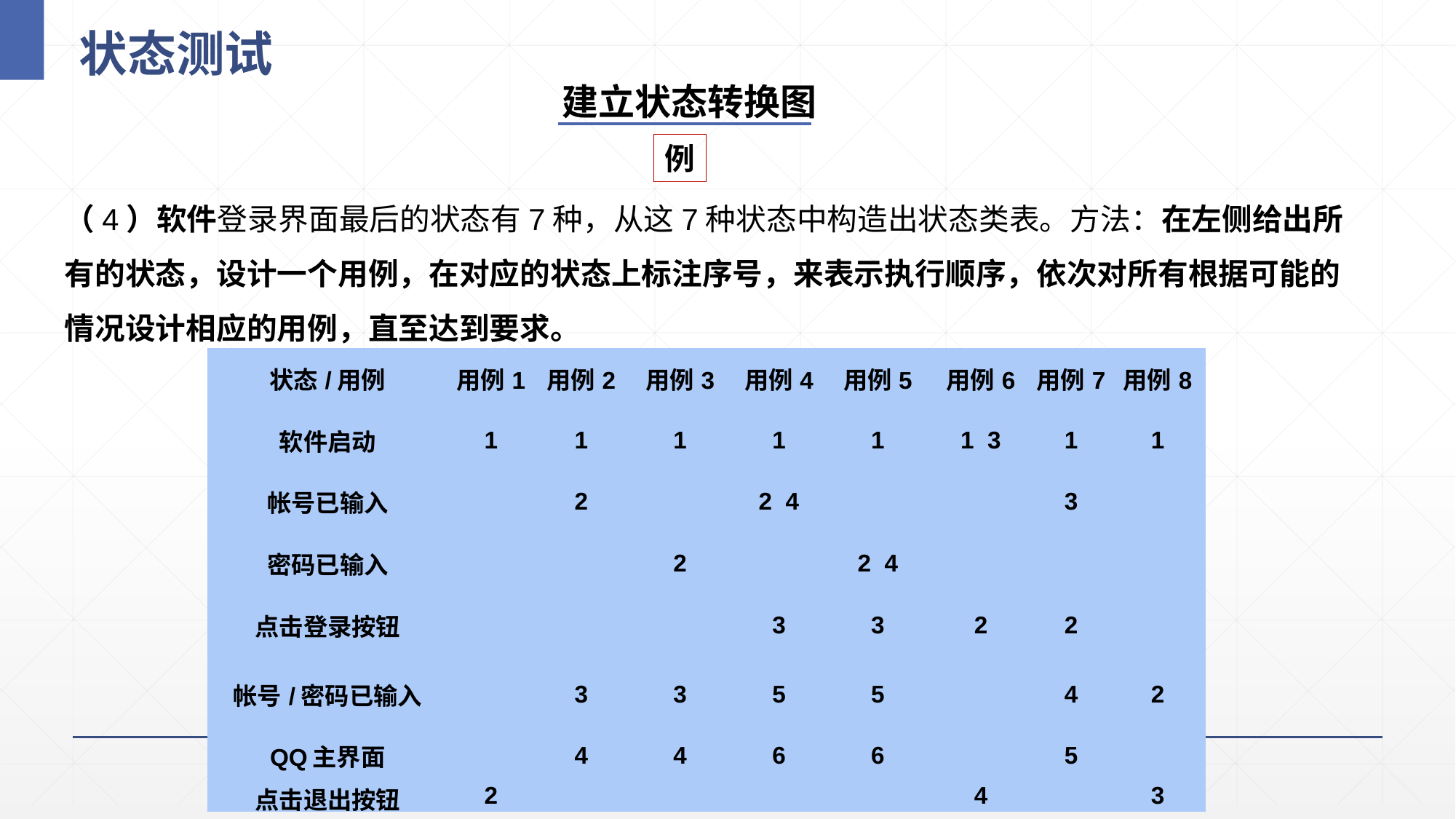

# 状态测试
建立状态转换图
例

（4）软件登录界面最后的状态有7种，从这7种状态中构造出状态类表。方法：在左侧给出所有的状态，设计一个用例，在对应的状态上标注序号，来表示执行顺序，依次对所有根据可能的情况设计相应的用例，直至达到要求。
| 状态/用例 | 用例1 | 用例2 | 用例3 | 用例4 | 用例5 | 用例6 | 用例7 | 用例8 |
| --- | --- | --- | --- | --- | --- | --- | --- | --- |
| 软件启动 | 1 | 1 | 1 | 1 | 1 | 1  3 | 1 | 1 |
| 帐号已输入 |  | 2 |  | 2  4 |  |  | 3 |  |
| 密码已输入 |  |  | 2 |  | 2  4 |  |  |  |
| 点击登录按钮 |  |  |  | 3 | 3 | 2 | 2 |  |
| 帐号/密码已输入 |  | 3 | 3 | 5 | 5 |  | 4 | 2 |
| QQ主界面 |  | 4 | 4 | 6 | 6 |  | 5 |  |
| 点击退出按钮 | 2 |  |  |  |  | 4 |  | 3 |